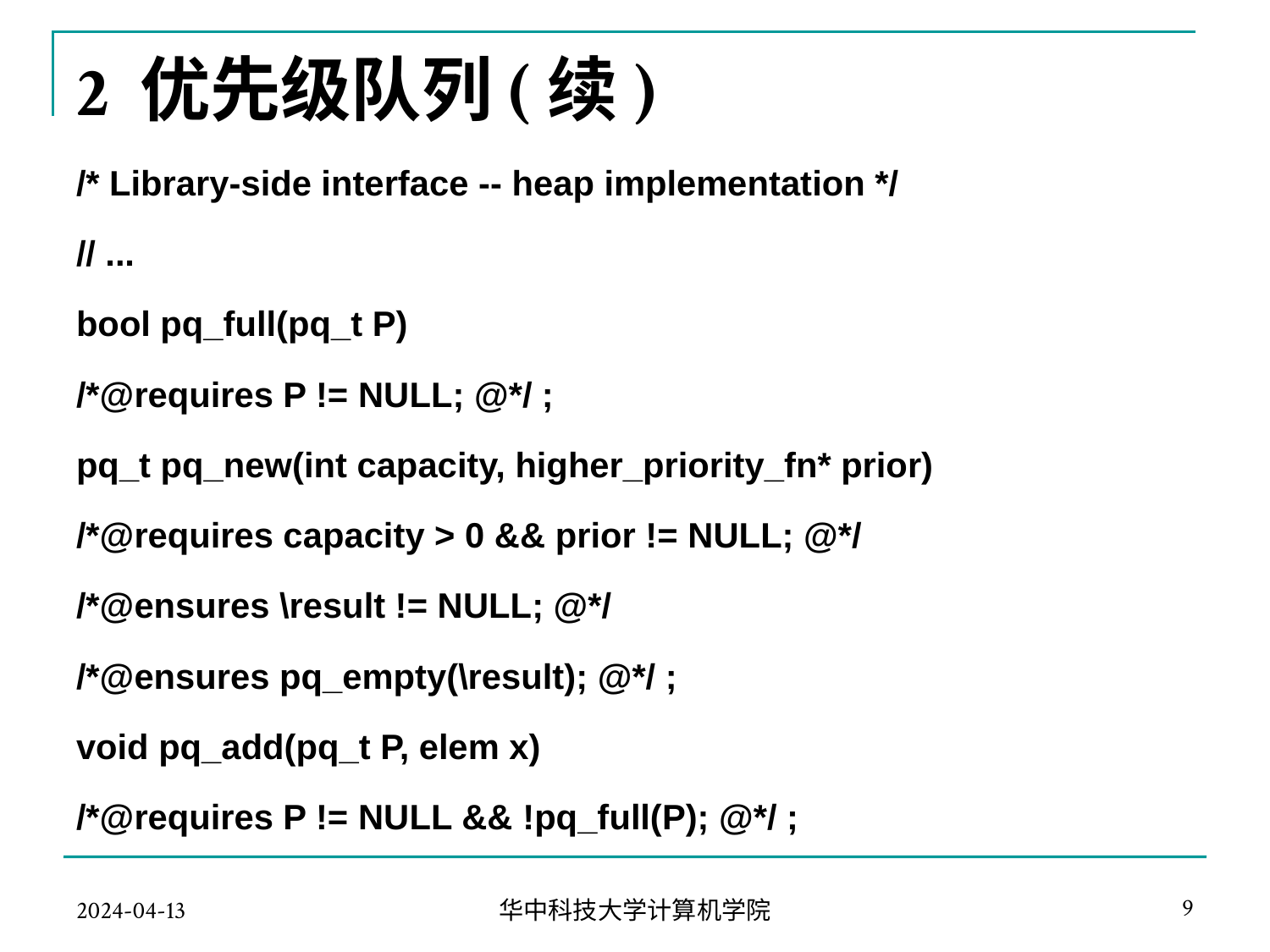

# 2 优先级队列(续)
/* Library-side interface -- heap implementation */
// ...
bool pq_full(pq_t P)
/*@requires P != NULL; @*/ ;
pq_t pq_new(int capacity, higher_priority_fn* prior)
/*@requires capacity > 0 && prior != NULL; @*/
/*@ensures \result != NULL; @*/
/*@ensures pq_empty(\result); @*/ ;
void pq_add(pq_t P, elem x)
/*@requires P != NULL && !pq_full(P); @*/ ;
2024-04-13
9
华中科技大学计算机学院